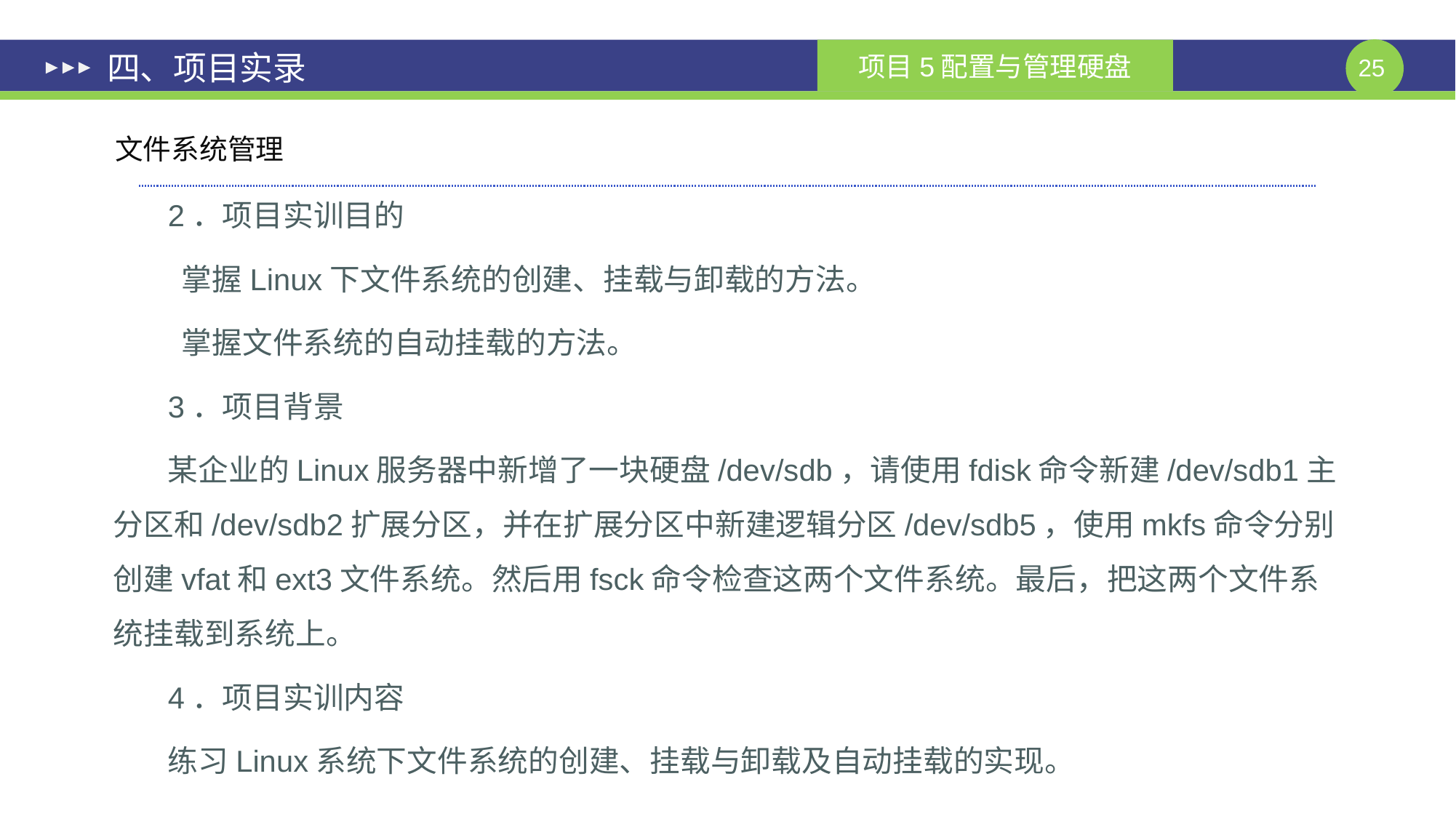

# 四、项目实录
文件系统管理
2．项目实训目的
 掌握Linux下文件系统的创建、挂载与卸载的方法。
 掌握文件系统的自动挂载的方法。
3．项目背景
某企业的Linux服务器中新增了一块硬盘/dev/sdb，请使用fdisk命令新建/dev/sdb1主分区和/dev/sdb2扩展分区，并在扩展分区中新建逻辑分区/dev/sdb5，使用mkfs命令分别创建vfat和ext3文件系统。然后用fsck命令检查这两个文件系统。最后，把这两个文件系统挂载到系统上。
4．项目实训内容
练习Linux系统下文件系统的创建、挂载与卸载及自动挂载的实现。